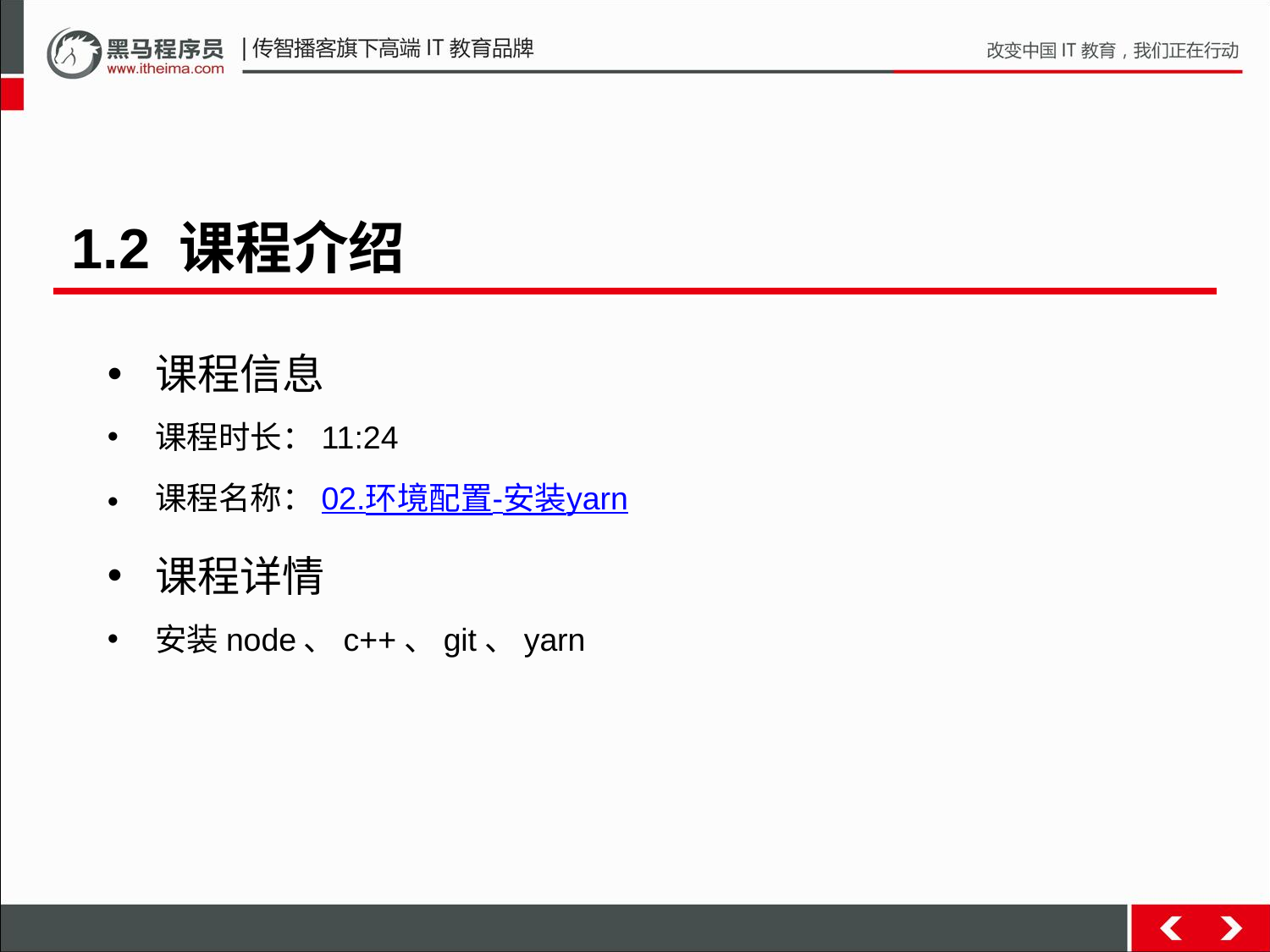

1.2 课程介绍
课程信息
课程时长：11:24
课程名称：02.环境配置-安装yarn
课程详情
安装node、c++、git、yarn